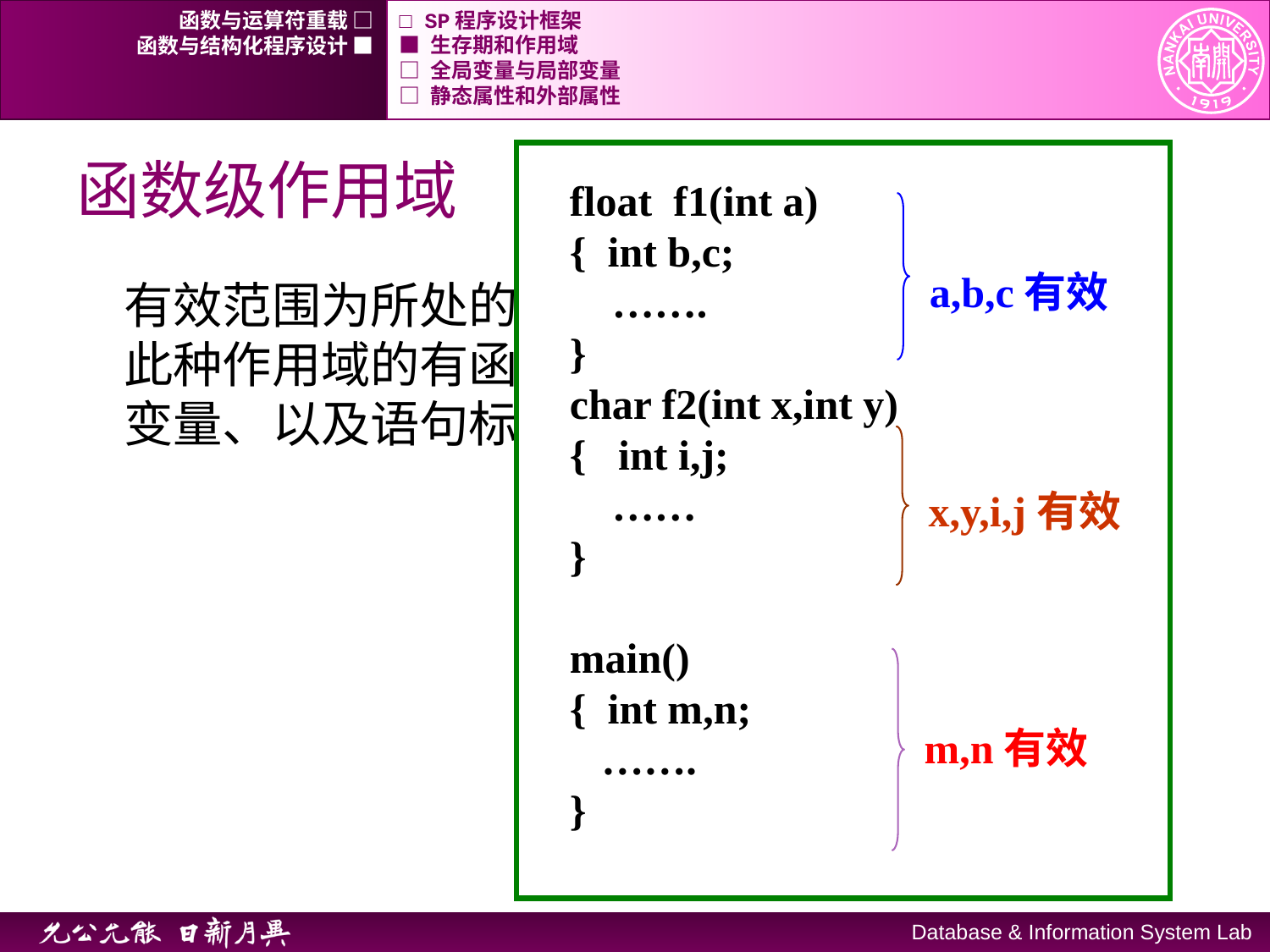

函数与运算符重载 □
□ SP程序设计框架
函数与结构化程序设计 ■
■ 生存期和作用域

□ 全局变量与局部变量

□ 静态属性和外部属性
# 函数级作用域

float  f1(int a)
{  int b,c;
    …….
}
char f2(int x,int y)
{   int i,j;
    ……
}

main()
{  int m,n;
   …….
}

a,b,c有效

x,y,i,j有效

m,n有效
有效范围为所处的那一个函数的函数体内。属于此种作用域的有函数的形参、在函数体内说明的变量、以及语句标号等